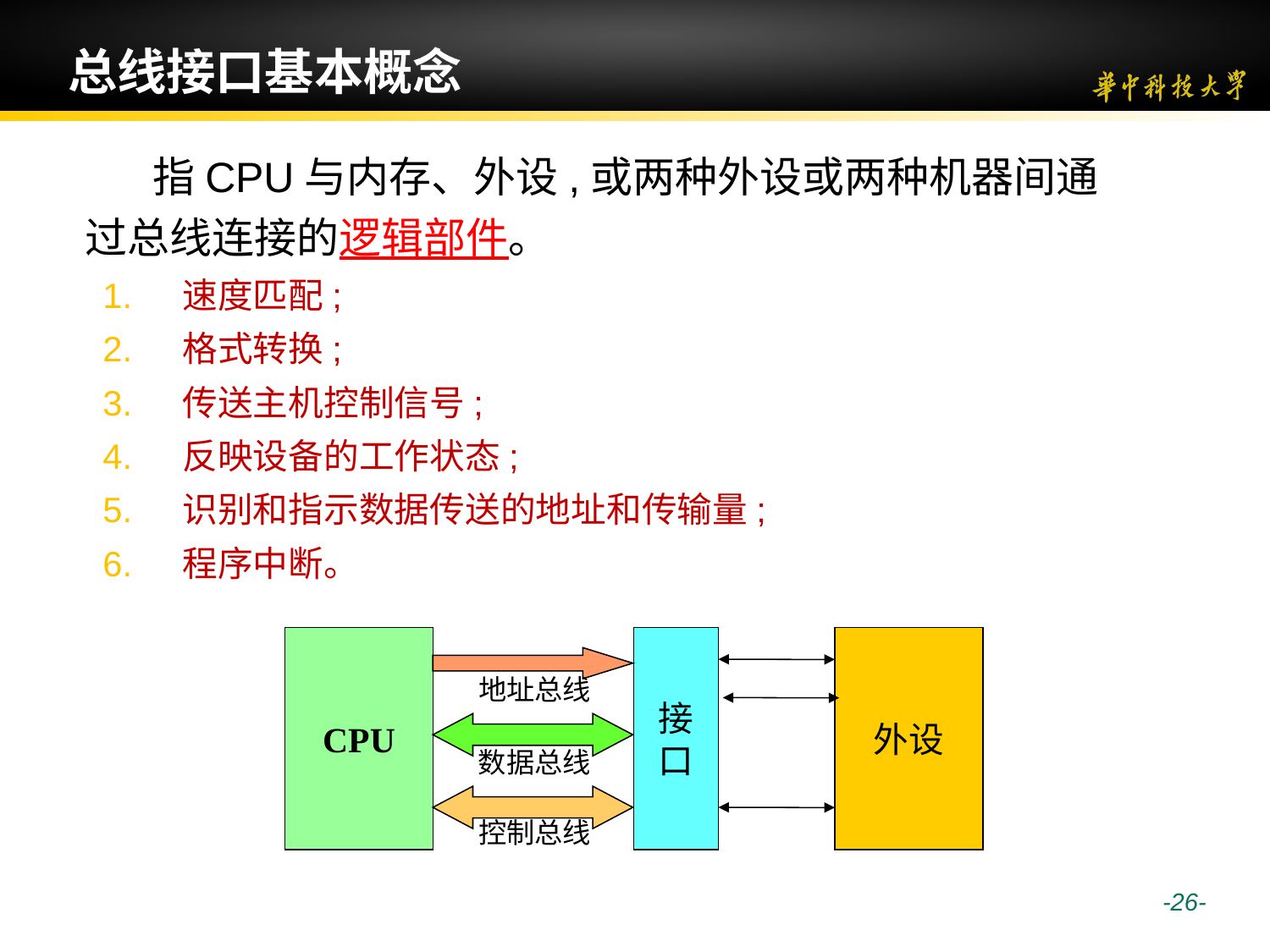

# 总线接口基本概念
           指CPU与内存、外设,或两种外设或两种机器间通过总线连接的逻辑部件。
速度匹配;
格式转换;
传送主机控制信号;
反映设备的工作状态;
识别和指示数据传送的地址和传输量;
程序中断。

CPU
接
口
外设

 地址总线

数据总线

控制总线
 -26-